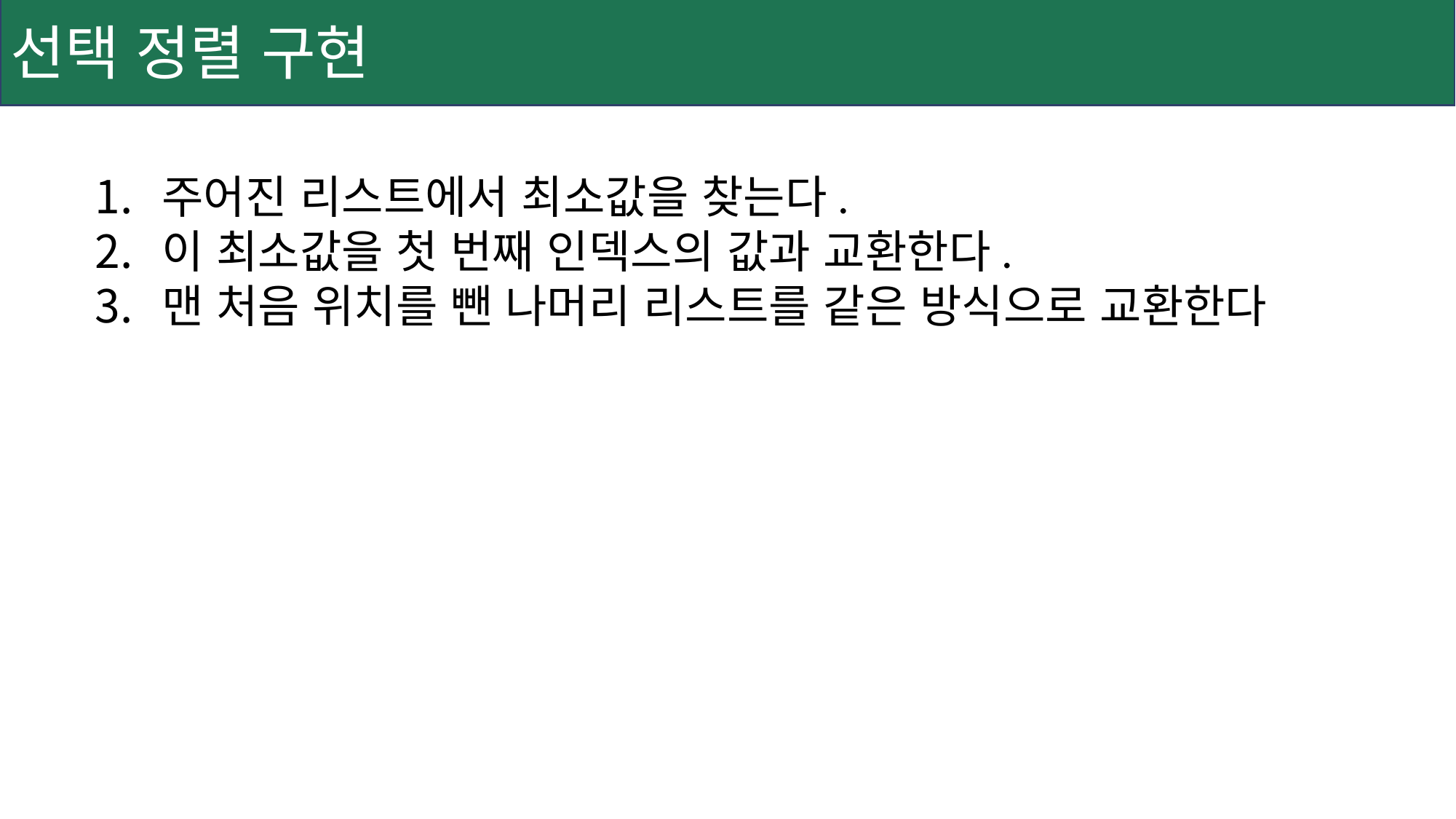

선택 정렬 구현
주어진 리스트에서 최소값을 찾는다.
이 최소값을 첫 번째 인덱스의 값과 교환한다.
맨 처음 위치를 뺀 나머리 리스트를 같은 방식으로 교환한다